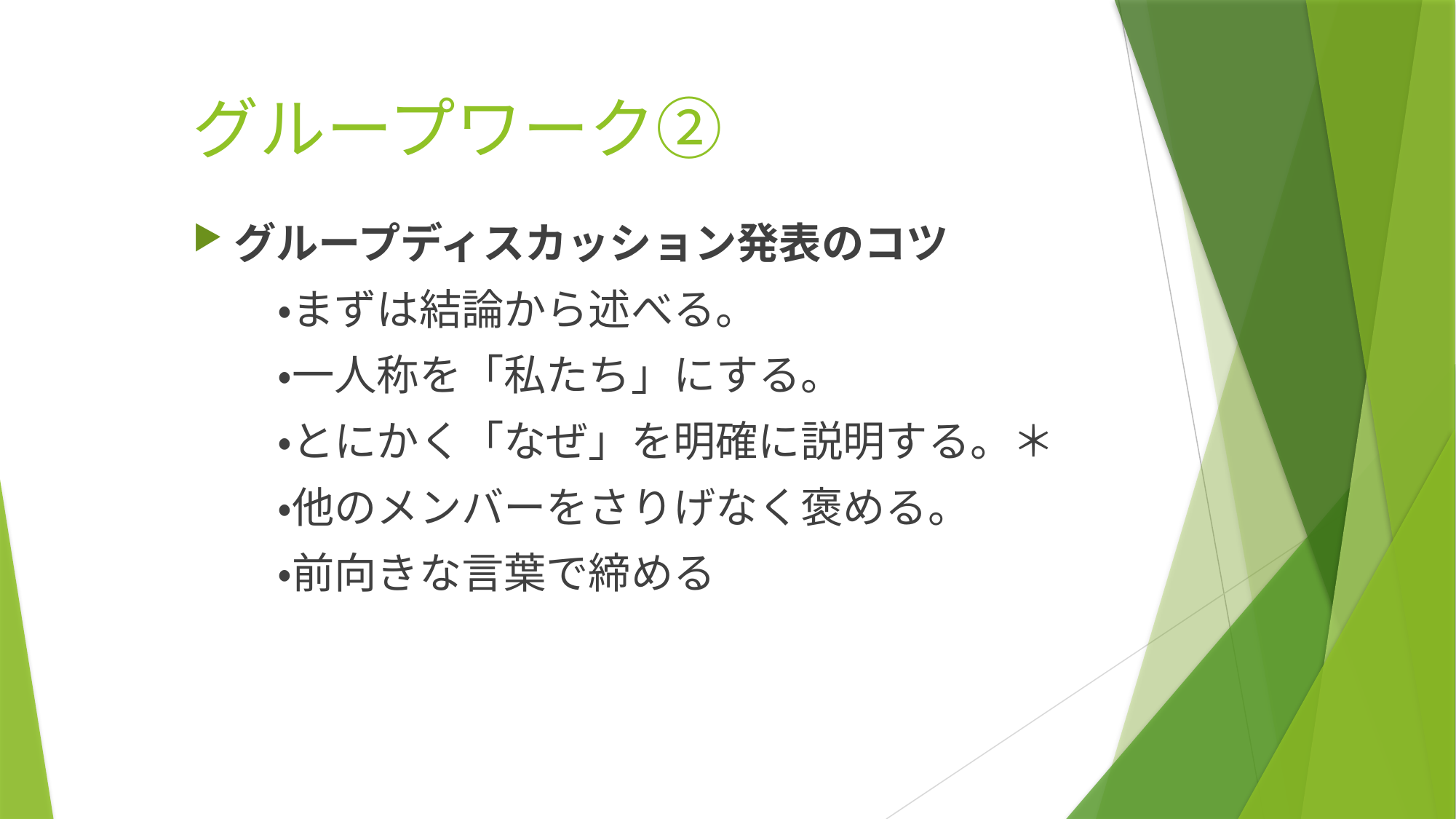

# グループワーク②
グループディスカッション発表のコツ
　　・まずは結論から述べる。
　　・一人称を「私たち」にする。
　　・とにかく「なぜ」を明確に説明する。＊
　　・他のメンバーをさりげなく褒める。
　　・前向きな言葉で締める